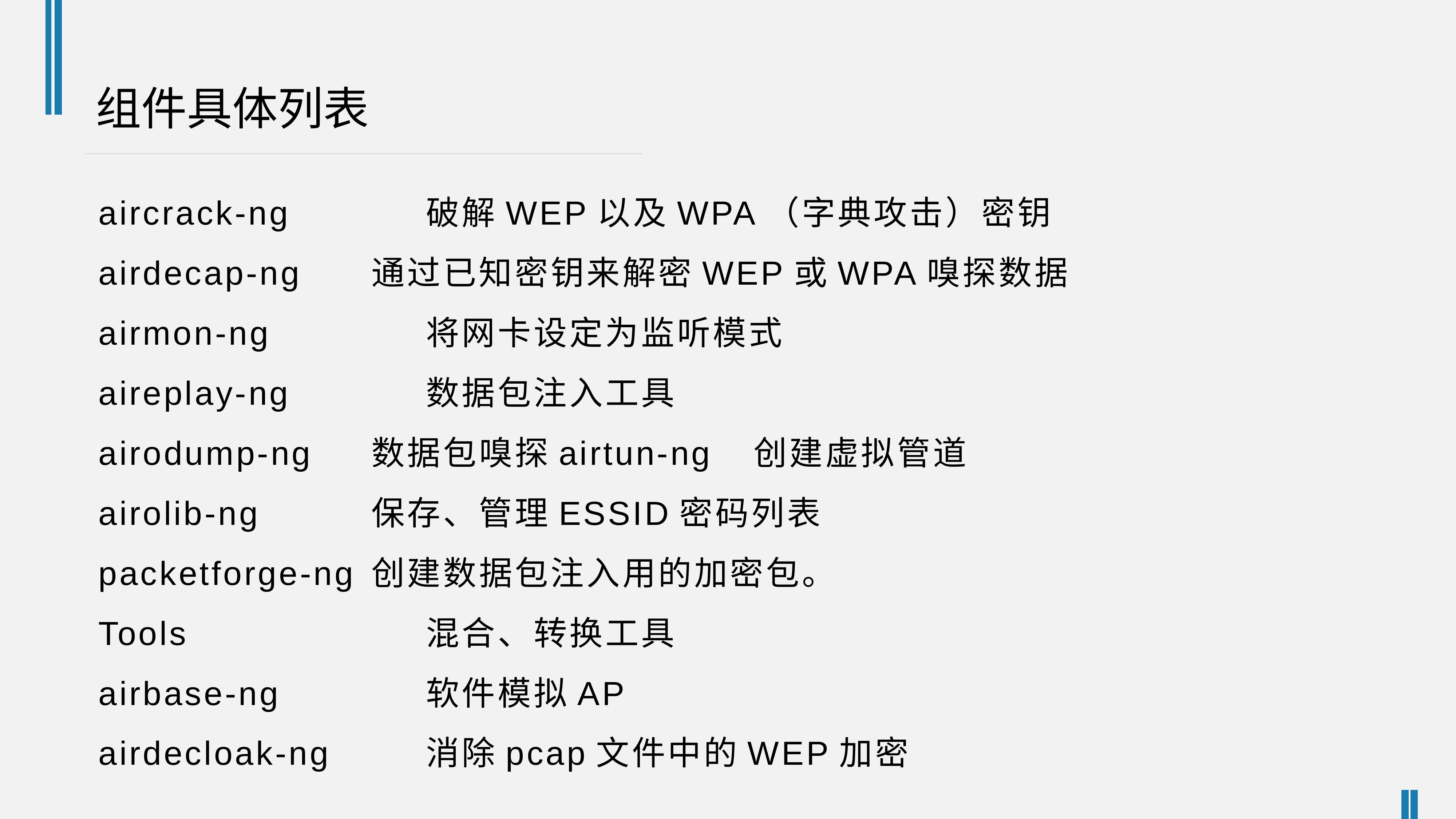

组件具体列表
aircrack-ng			破解WEP以及WPA（字典攻击）密钥
airdecap-ng		通过已知密钥来解密WEP或WPA嗅探数据
airmon-ng			将网卡设定为监听模式
aireplay-ng			数据包注入工具
airodump-ng		数据包嗅探airtun-ng	创建虚拟管道
airolib-ng			保存、管理ESSID密码列表
packetforge-ng	创建数据包注入用的加密包。
Tools					混合、转换工具
airbase-ng			软件模拟AP
airdecloak-ng		消除pcap文件中的WEP加密